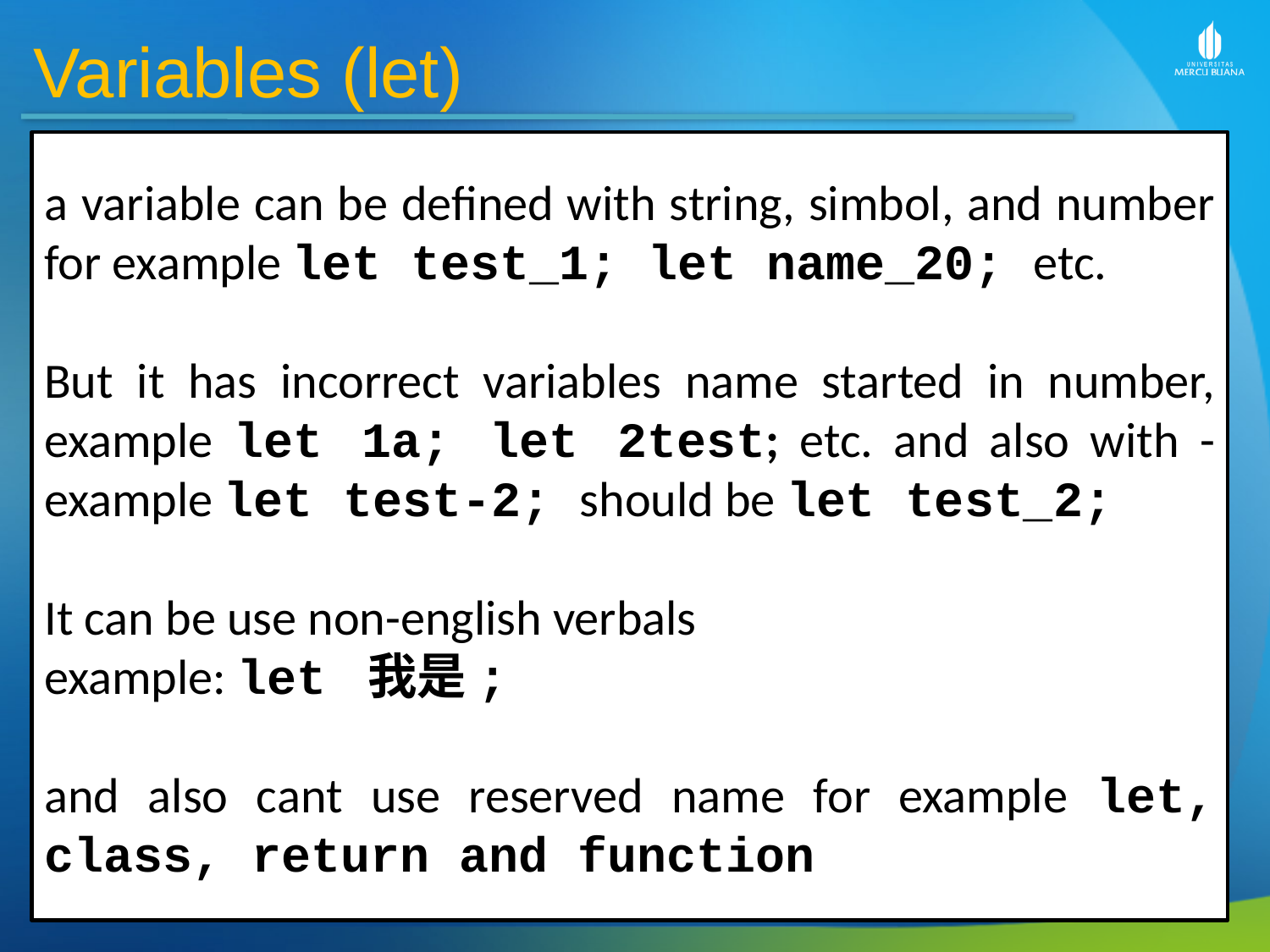

Variables (let)
a variable can be defined with string, simbol, and number for example let test_1; let name_20; etc.

But it has incorrect variables name started in number, example let 1a; let 2test; etc. and also with - example let test-2; should be let test_2;

It can be use non-english verbals
example: let 我是;

and also cant use reserved name for example let, class, return and function